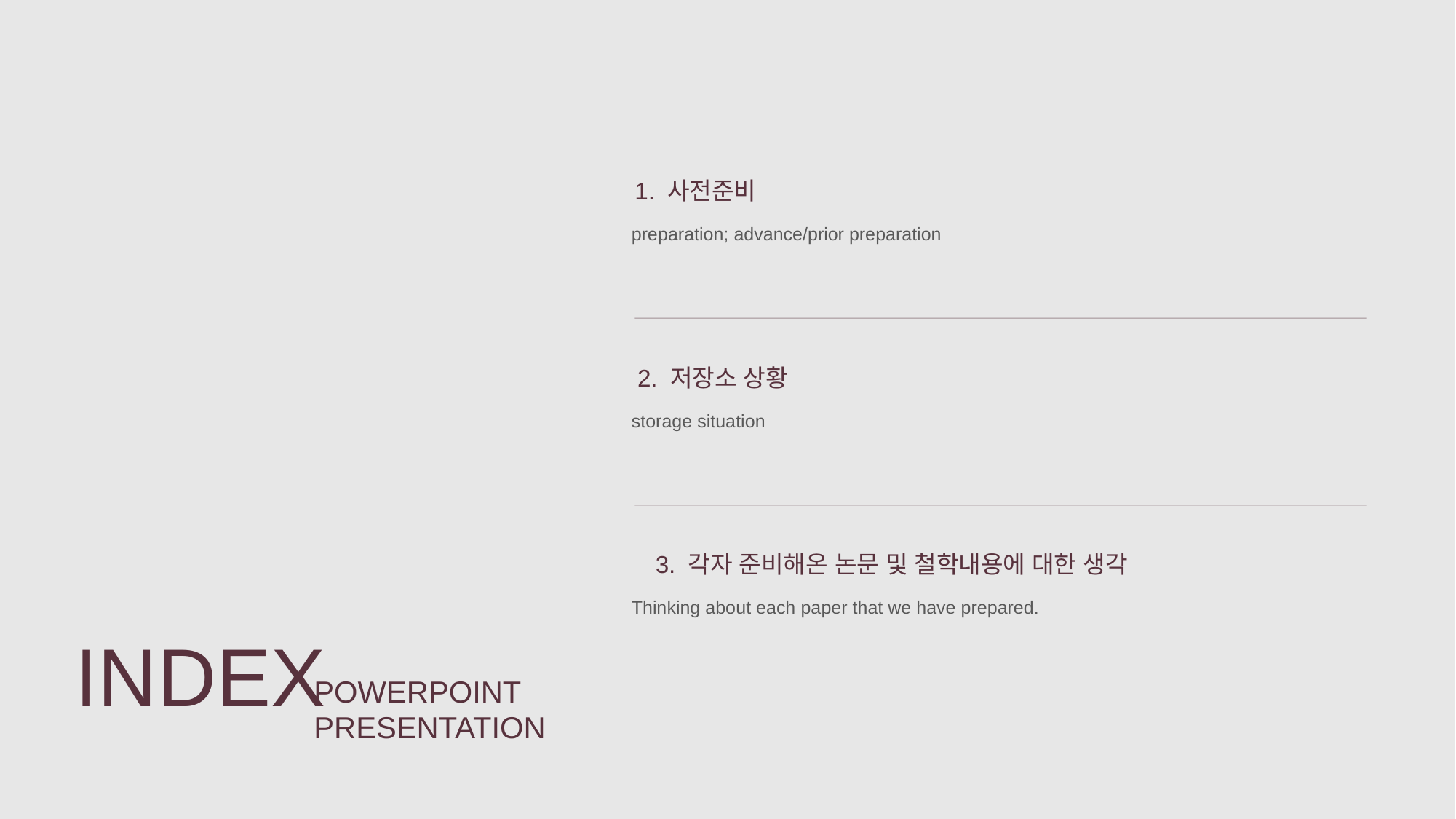

1. 사전준비
preparation; advance/prior preparation
2. 저장소 상황
storage situation
3. 각자 준비해온 논문 및 철학내용에 대한 생각
Thinking about each paper that we have prepared.
INDEX
POWERPOINT
PRESENTATION